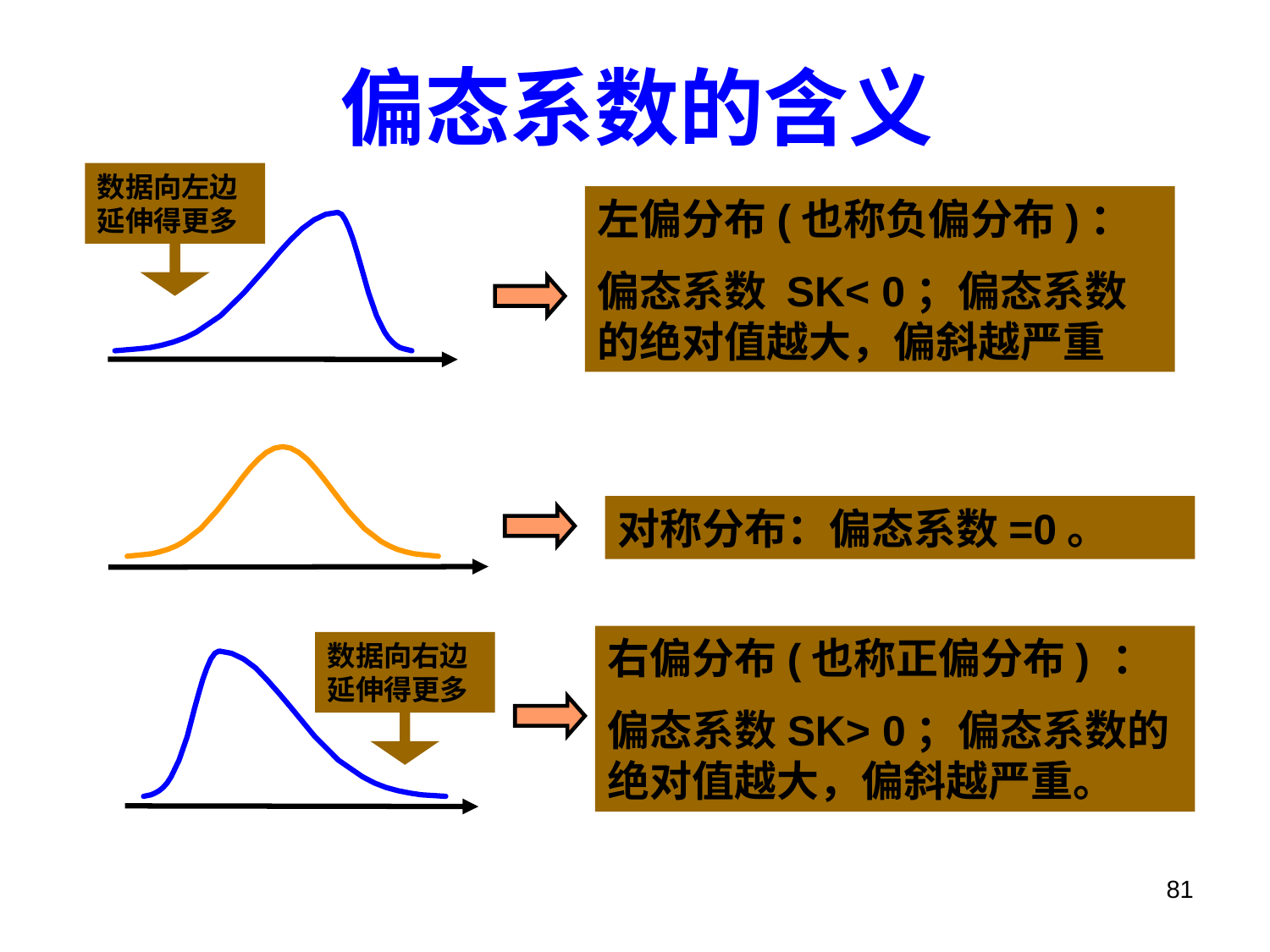

# 偏态系数的含义
数据向左边延伸得更多
左偏分布(也称负偏分布)：
偏态系数 SK< 0；偏态系数的绝对值越大，偏斜越严重

对称分布：偏态系数=0。

右偏分布(也称正偏分布) ：
偏态系数SK> 0；偏态系数的绝对值越大，偏斜越严重。
数据向右边延伸得更多

81